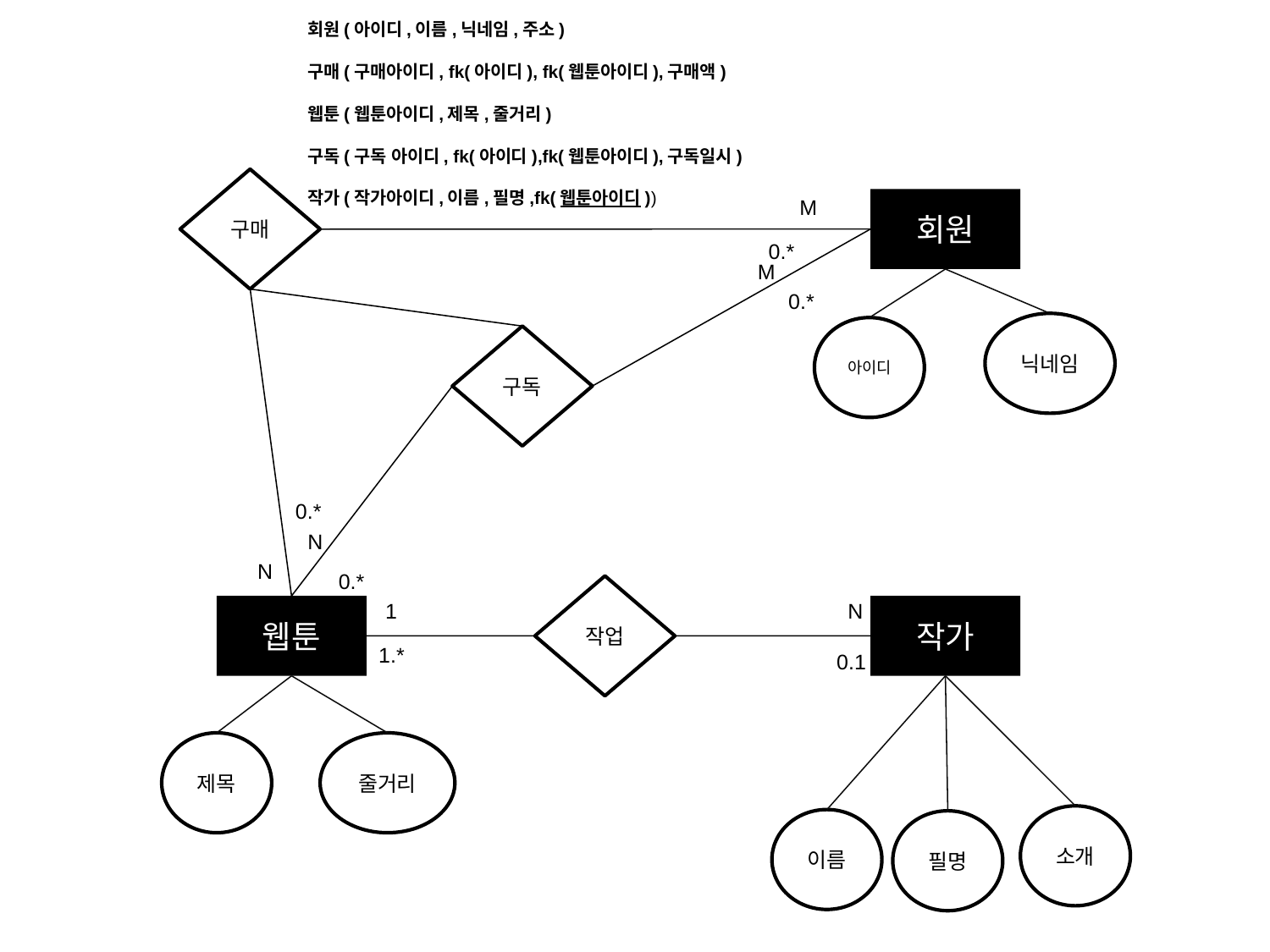

# 회원(아이디,이름,닉네임,주소) 구매(구매아이디, fk(아이디), fk(웹툰아이디),구매액) 웹툰(웹툰아이디,제목,줄거리) 구독(구독 아이디, fk(아이디),fk(웹툰아이디),구독일시) 작가(작가아이디,이름,필명,fk(웹툰아이디))
구매
회원
M
0.*
M
0.*
닉네임
아이디
구독
0.*
N
N
0.*
작업
웹툰
1
N
작가
1.*
0.1
제목
줄거리
소개
이름
필명